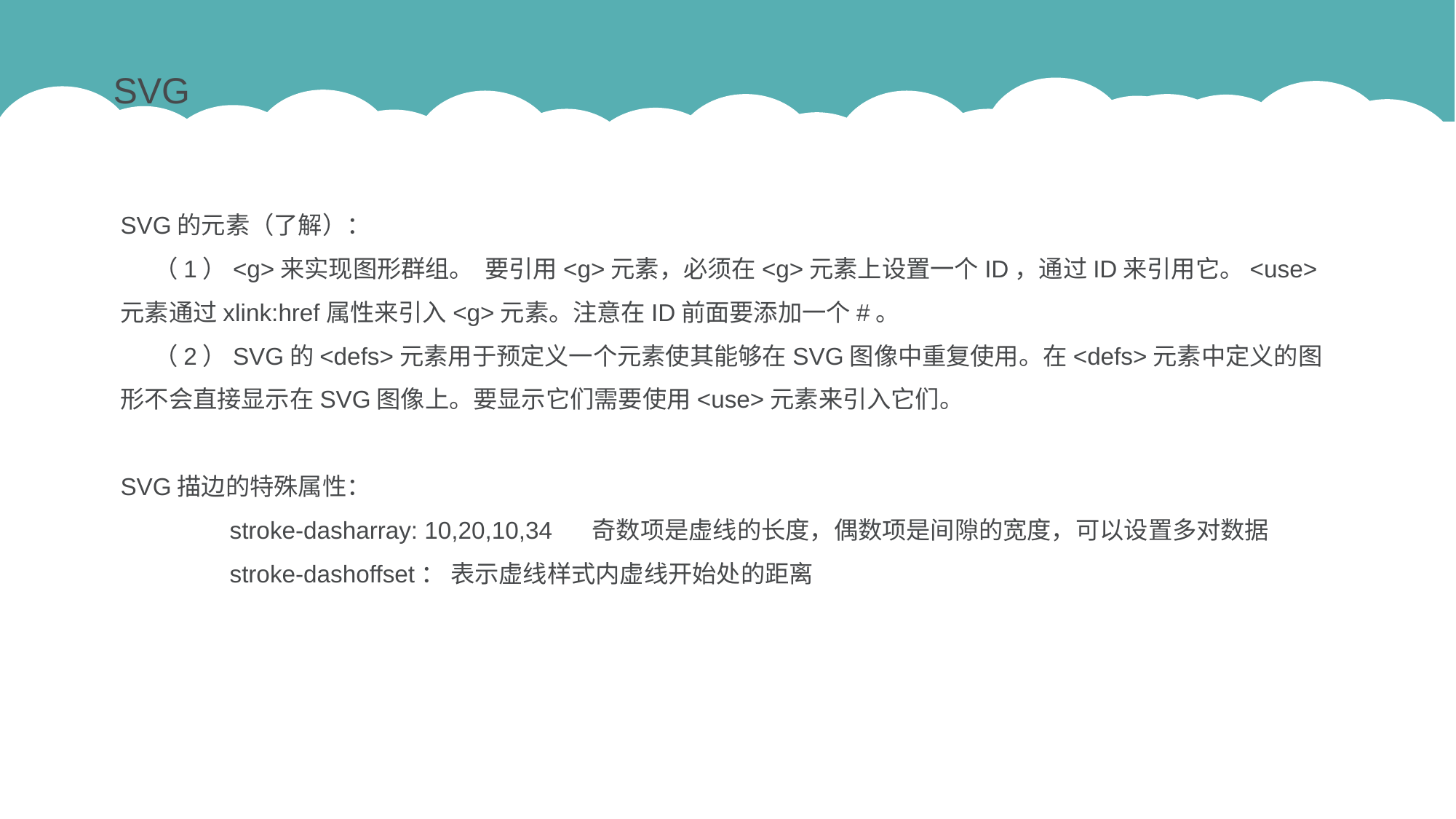

SVG
SVG的元素（了解）：
     （1）<g>来实现图形群组。  要引用<g>元素，必须在<g>元素上设置一个ID，通过ID来引用它。<use>元素通过xlink:href属性来引入<g>元素。注意在ID前面要添加一个#。
     （2）SVG的<defs>元素用于预定义一个元素使其能够在SVG图像中重复使用。在<defs>元素中定义的图形不会直接显示在SVG图像上。要显示它们需要使用<use>元素来引入它们。

SVG描边的特殊属性：
	stroke-dasharray: 10,20,10,34     奇数项是虚线的长度，偶数项是间隙的宽度，可以设置多对数据
	stroke-dashoffset： 表示虚线样式内虚线开始处的距离